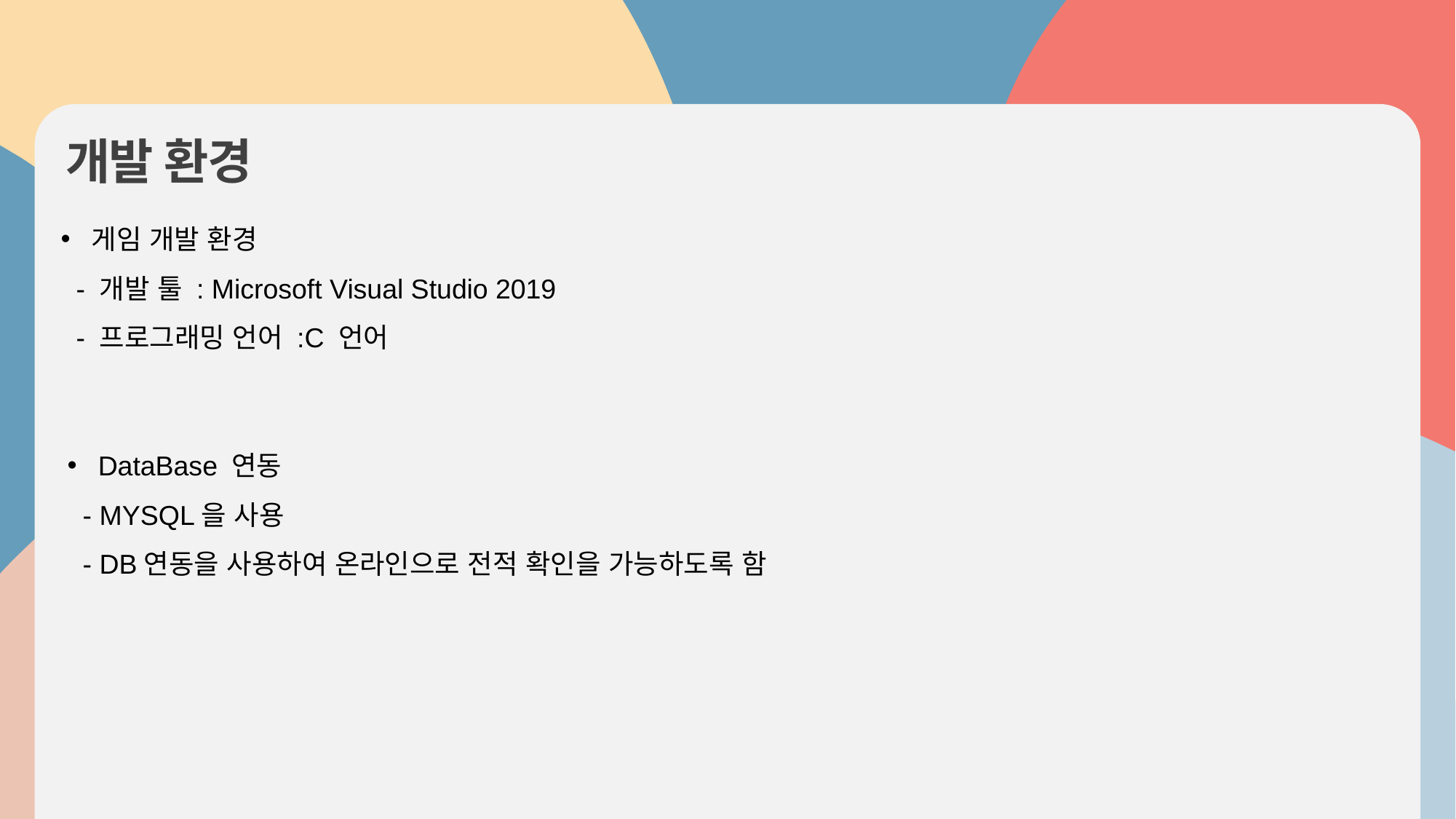

개발 환경
게임 개발 환경
  - 개발 툴 : Microsoft Visual Studio 2019
  - 프로그래밍 언어 :C 언어
DataBase 연동
  - MYSQL을 사용
  - DB연동을 사용하여 온라인으로 전적 확인을 가능하도록 함